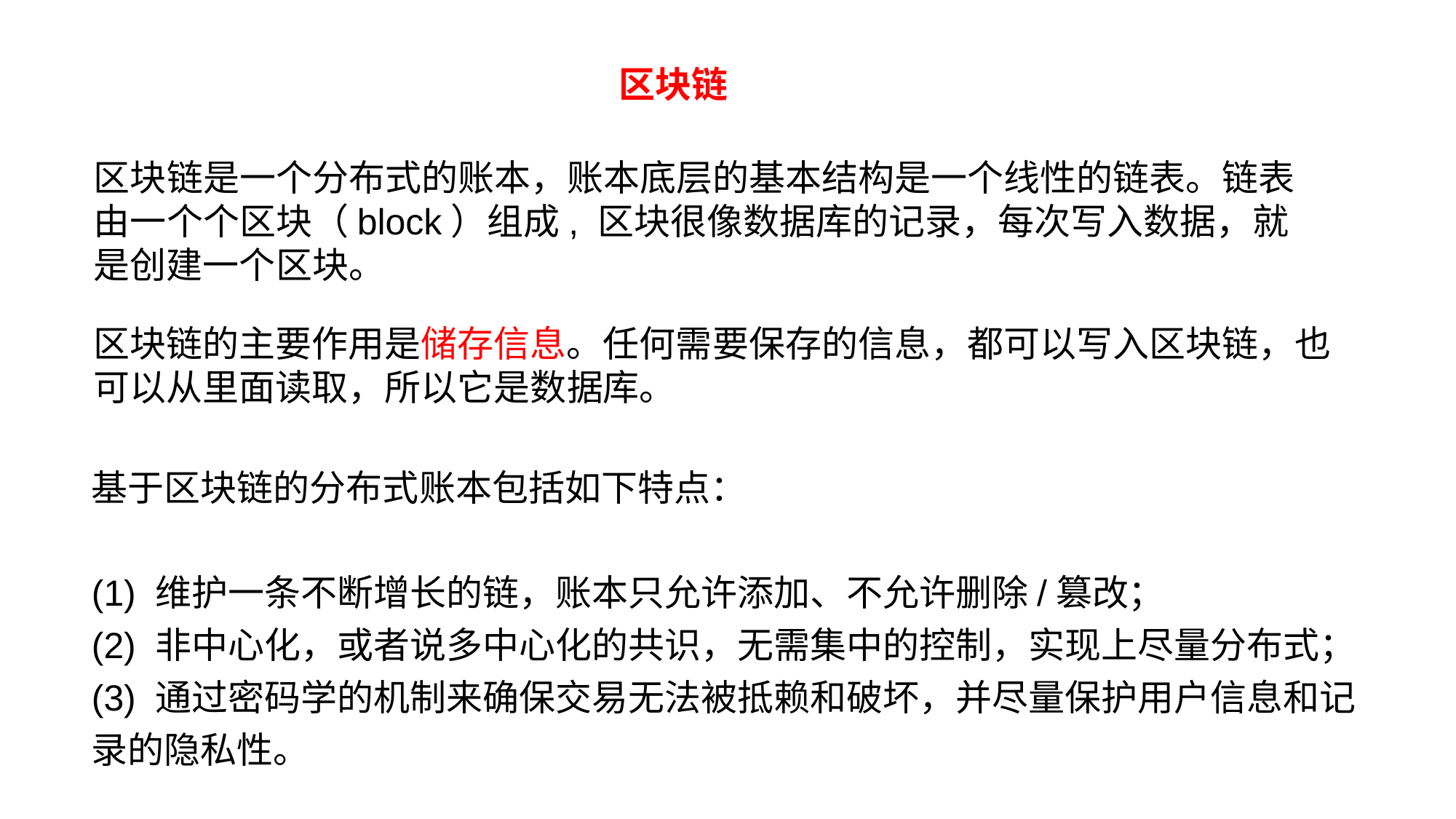

区块链
区块链是一个分布式的账本，账本底层的基本结构是一个线性的链表。链表由一个个区块（block）组成, 区块很像数据库的记录，每次写入数据，就是创建一个区块。
区块链的主要作用是储存信息。任何需要保存的信息，都可以写入区块链，也可以从里面读取，所以它是数据库。
基于区块链的分布式账本包括如下特点：

(1) 维护一条不断增长的链，账本只允许添加、不允许删除/篡改；
(2) 非中心化，或者说多中心化的共识，无需集中的控制，实现上尽量分布式；
(3) 通过密码学的机制来确保交易无法被抵赖和破坏，并尽量保护用户信息和记录的隐私性。